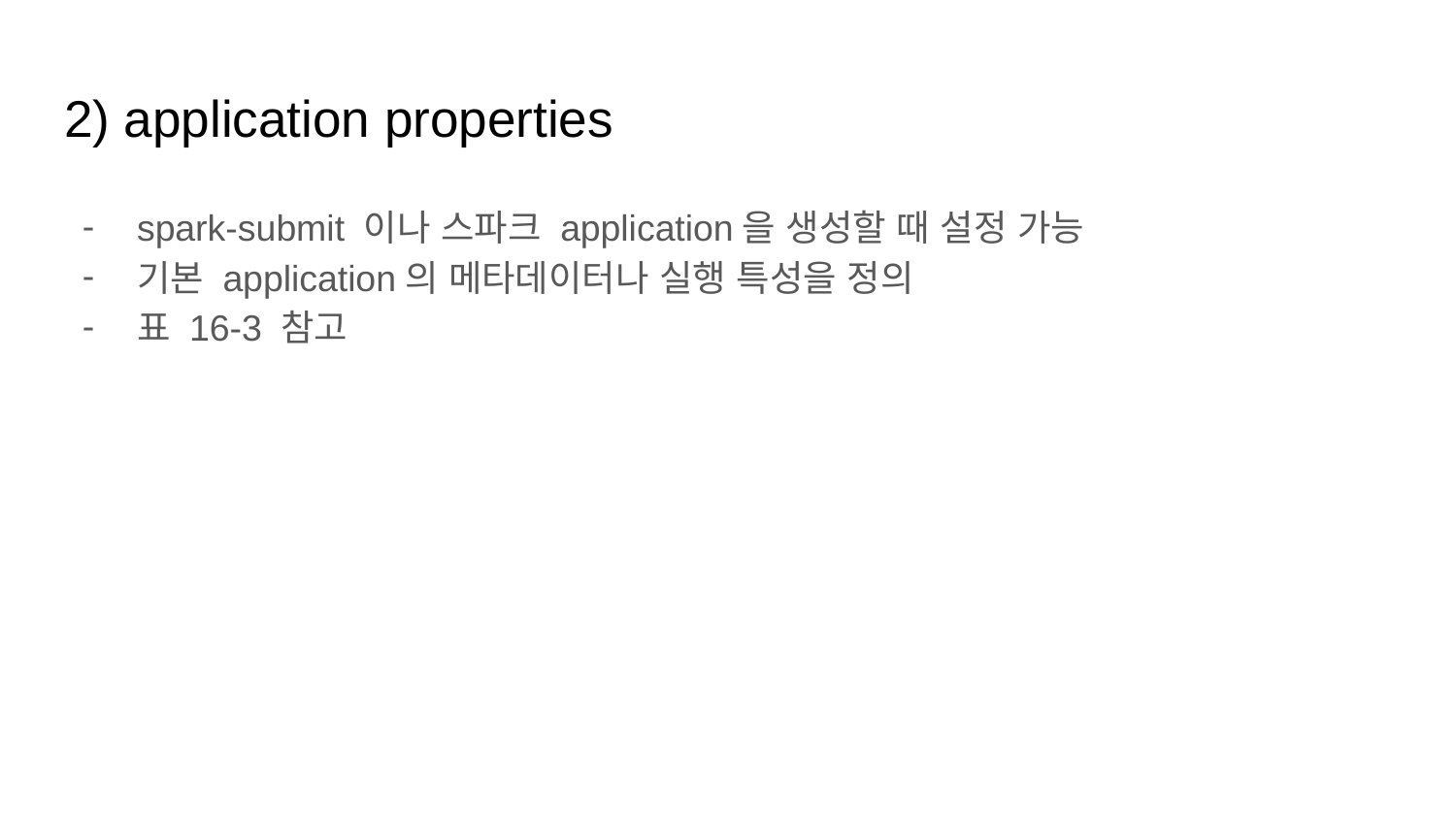

# 2) application properties
spark-submit 이나 스파크 application을 생성할 때 설정 가능
기본 application의 메타데이터나 실행 특성을 정의
표 16-3 참고